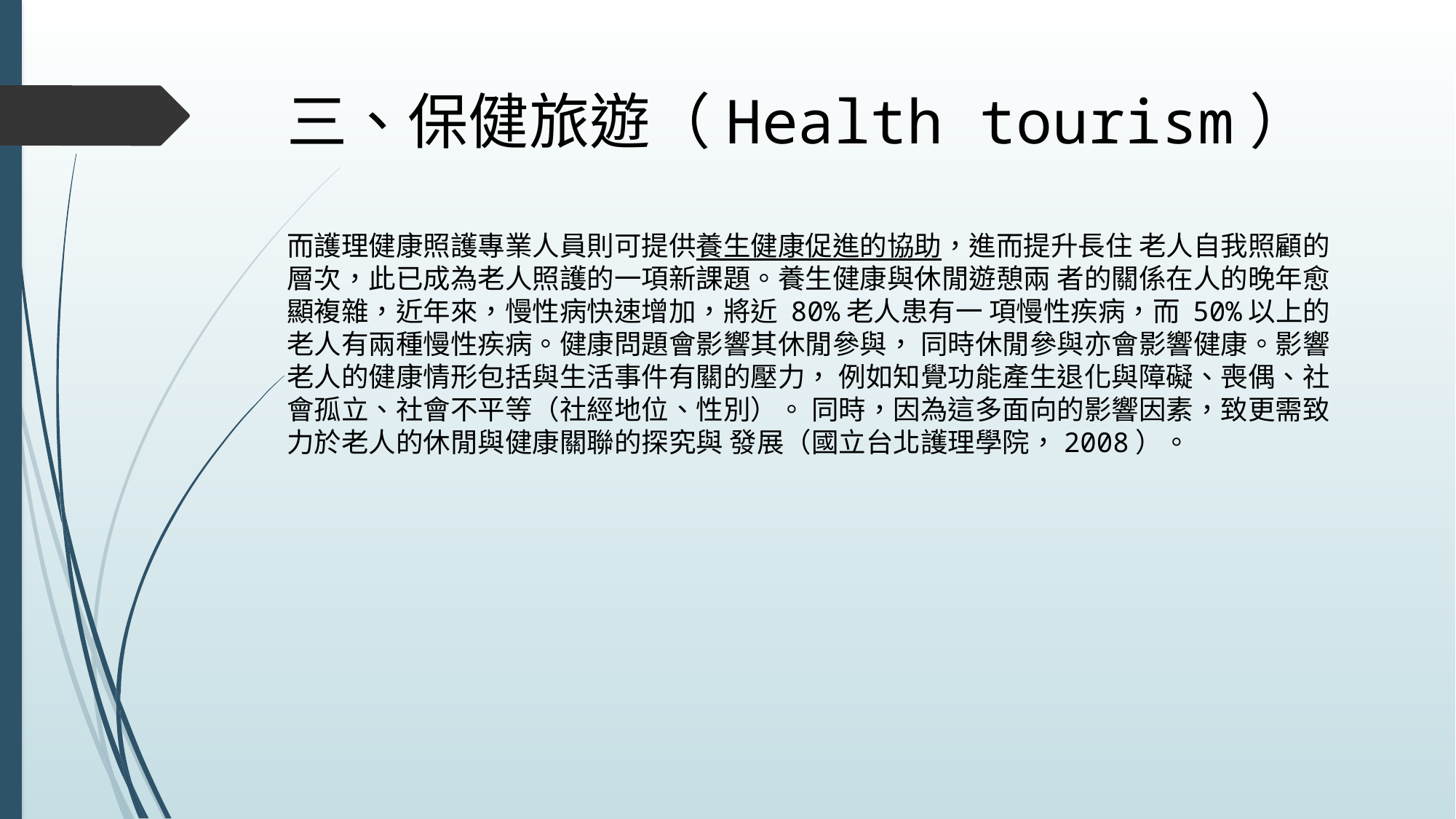

三、保健旅遊（Health tourism）

而護理健康照護專業人員則可提供養生健康促進的協助，進而提升長住 老人自我照顧的層次，此已成為老人照護的一項新課題。養生健康與休閒遊憩兩 者的關係在人的晚年愈顯複雜，近年來，慢性病快速增加，將近 80%老人患有一 項慢性疾病，而 50%以上的老人有兩種慢性疾病。健康問題會影響其休閒參與， 同時休閒參與亦會影響健康。影響老人的健康情形包括與生活事件有關的壓力， 例如知覺功能產生退化與障礙、喪偶、社會孤立、社會不平等（社經地位、性別）。 同時，因為這多面向的影響因素，致更需致力於老人的休閒與健康關聯的探究與 發展（國立台北護理學院，2008）。